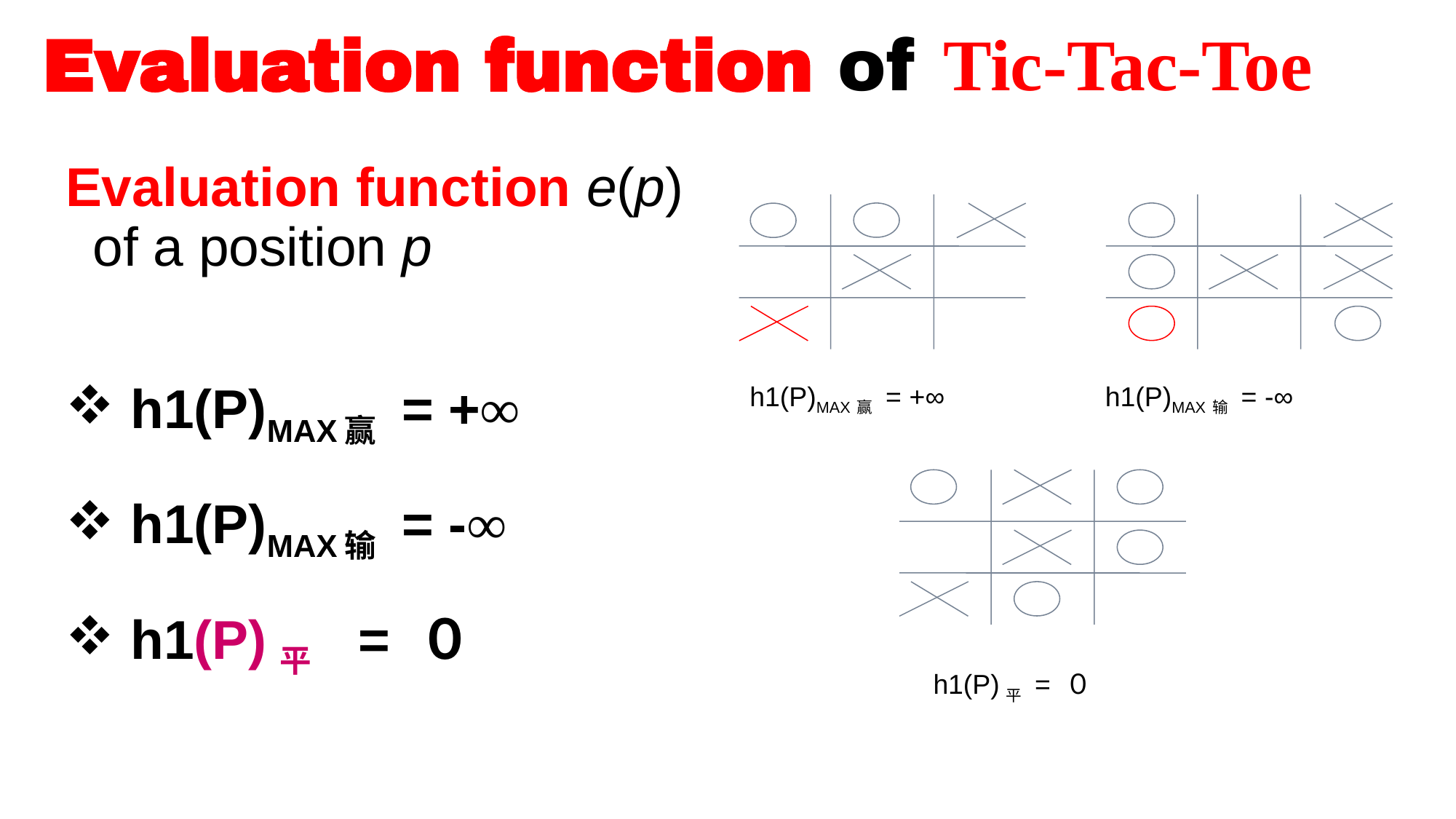

# Evaluation function of Tic-Tac-Toe
Evaluation function e(p) of a position p

 h1(P)MAX赢 = +∞
 h1(P)MAX输 = -∞
 h1(P)平 　= ０

h1(P)MAX赢 = +∞

h1(P)MAX输 = -∞

h1(P)平 = ０